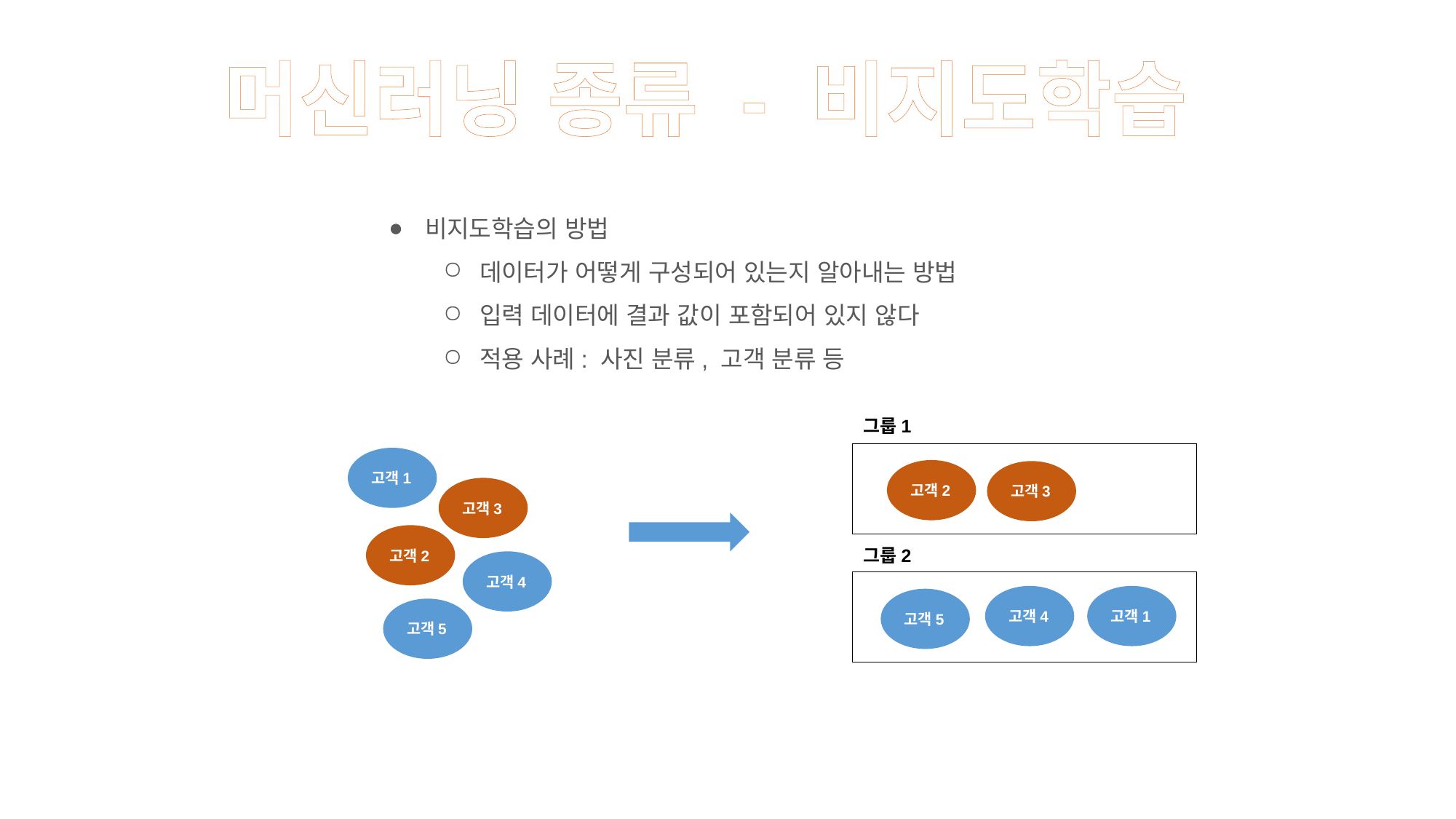

머신러닝 종류 - 비지도학습
비지도학습의 방법
데이터가 어떻게 구성되어 있는지 알아내는 방법
입력 데이터에 결과 값이 포함되어 있지 않다
적용 사례: 사진 분류, 고객 분류 등
그룹1

고객1
고객2
고객3
고객3

고객2
그룹2
고객4

고객4
고객1
고객5
고객5